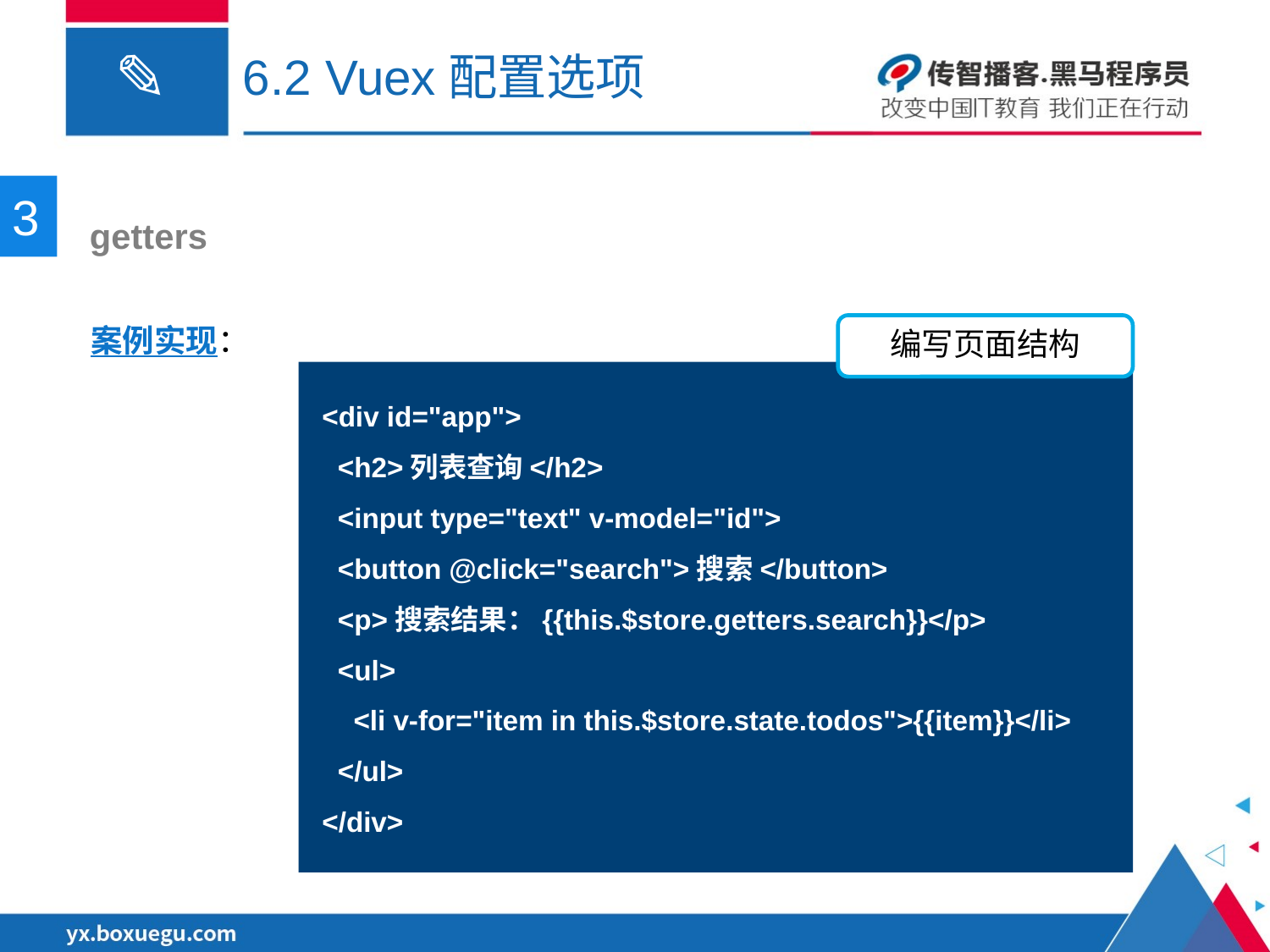

# 6.2 Vuex配置选项

3
  getters
案例实现：
编写页面结构

<div id="app">
  <h2>列表查询</h2>
  <input type="text" v-model="id">
  <button @click="search">搜索</button>
  <p>搜索结果：{{this.$store.getters.search}}</p>
  <ul>
    <li v-for="item in this.$store.state.todos">{{item}}</li>
  </ul>
</div>